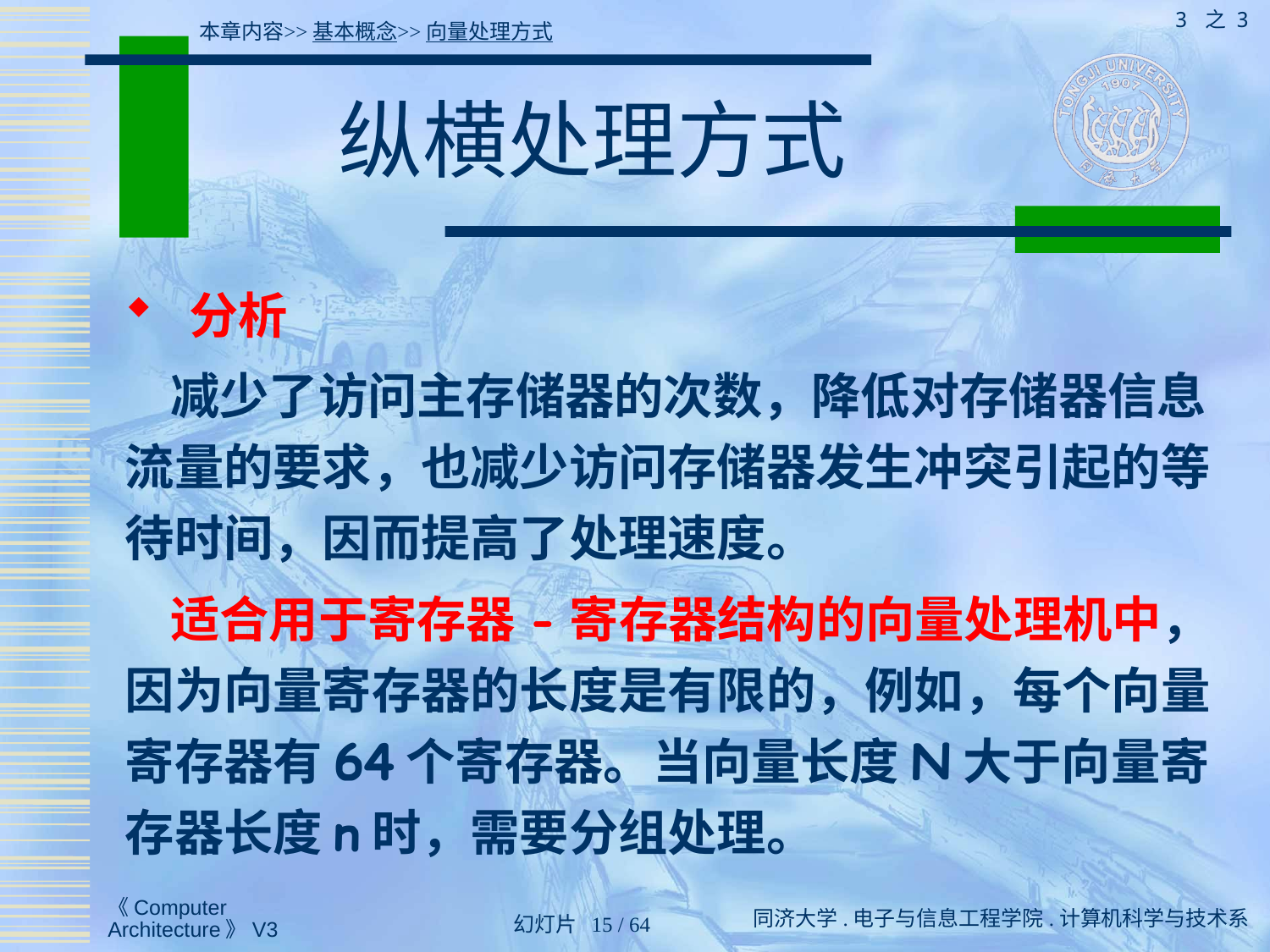

3 之 3
本章内容>>基本概念>>向量处理方式
# 纵横处理方式
  分析
   减少了访问主存储器的次数，降低对存储器信息流量的要求，也减少访问存储器发生冲突引起的等待时间，因而提高了处理速度。
   适合用于寄存器-寄存器结构的向量处理机中，因为向量寄存器的长度是有限的，例如，每个向量寄存器有64个寄存器。当向量长度N大于向量寄存器长度n时，需要分组处理。